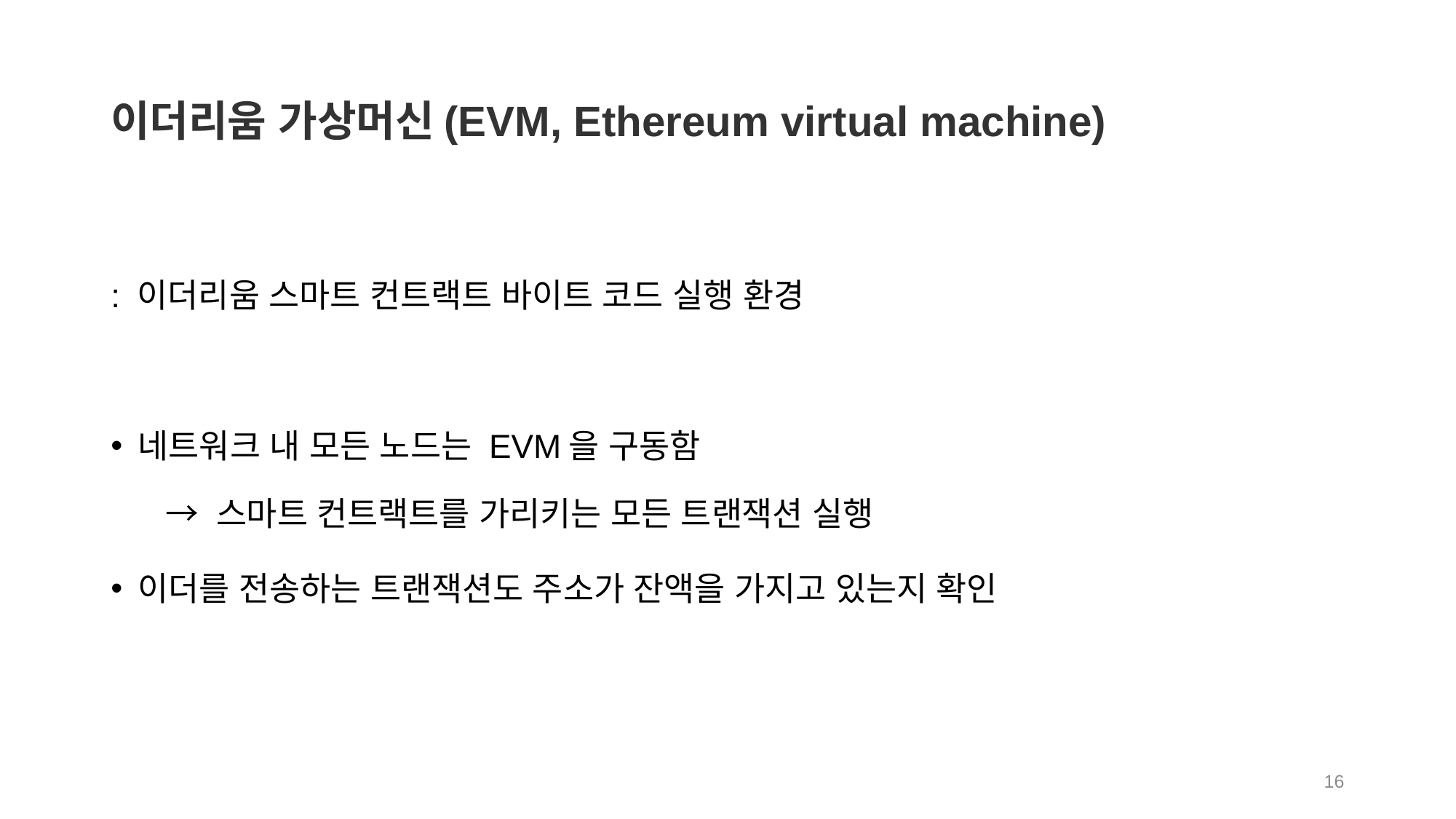

# 이더리움 가상머신(EVM, Ethereum virtual machine)
: 이더리움 스마트 컨트랙트 바이트 코드 실행 환경

네트워크 내 모든 노드는 EVM을 구동함
→ 스마트 컨트랙트를 가리키는 모든 트랜잭션 실행
이더를 전송하는 트랜잭션도 주소가 잔액을 가지고 있는지 확인
16